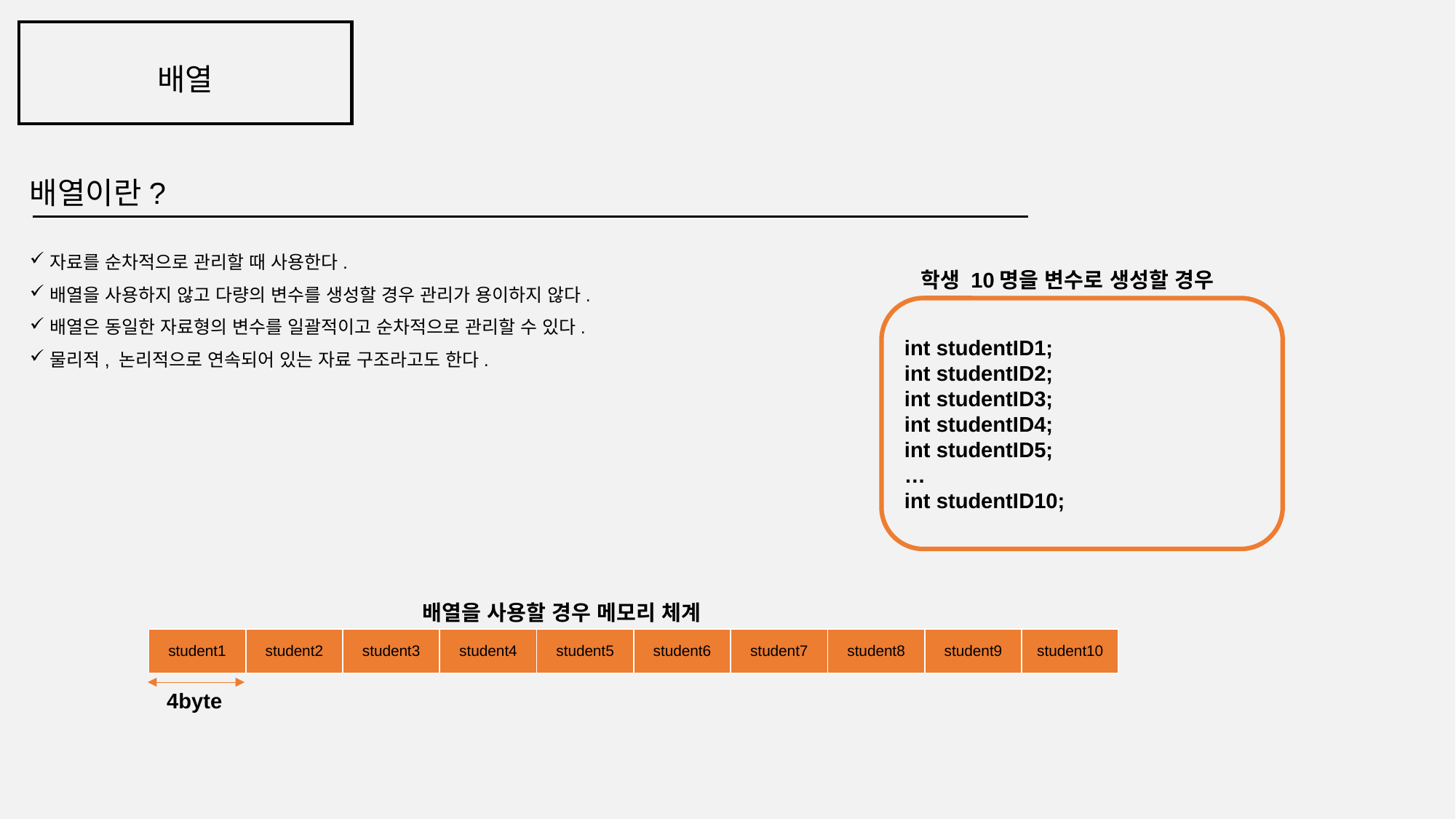

배열
배열이란?
자료를 순차적으로 관리할 때 사용한다.
배열을 사용하지 않고 다량의 변수를 생성할 경우 관리가 용이하지 않다.
배열은 동일한 자료형의 변수를 일괄적이고 순차적으로 관리할 수 있다.
물리적, 논리적으로 연속되어 있는 자료 구조라고도 한다.
학생 10명을 변수로 생성할 경우
int studentID1;
int studentID2;
int studentID3;
int studentID4;
int studentID5;
…
int studentID10;
배열을 사용할 경우 메모리 체계
| student1 | student2 | student3 | student4 | student5 | student6 | student7 | student8 | student9 | student10 |
| --- | --- | --- | --- | --- | --- | --- | --- | --- | --- |
4byte